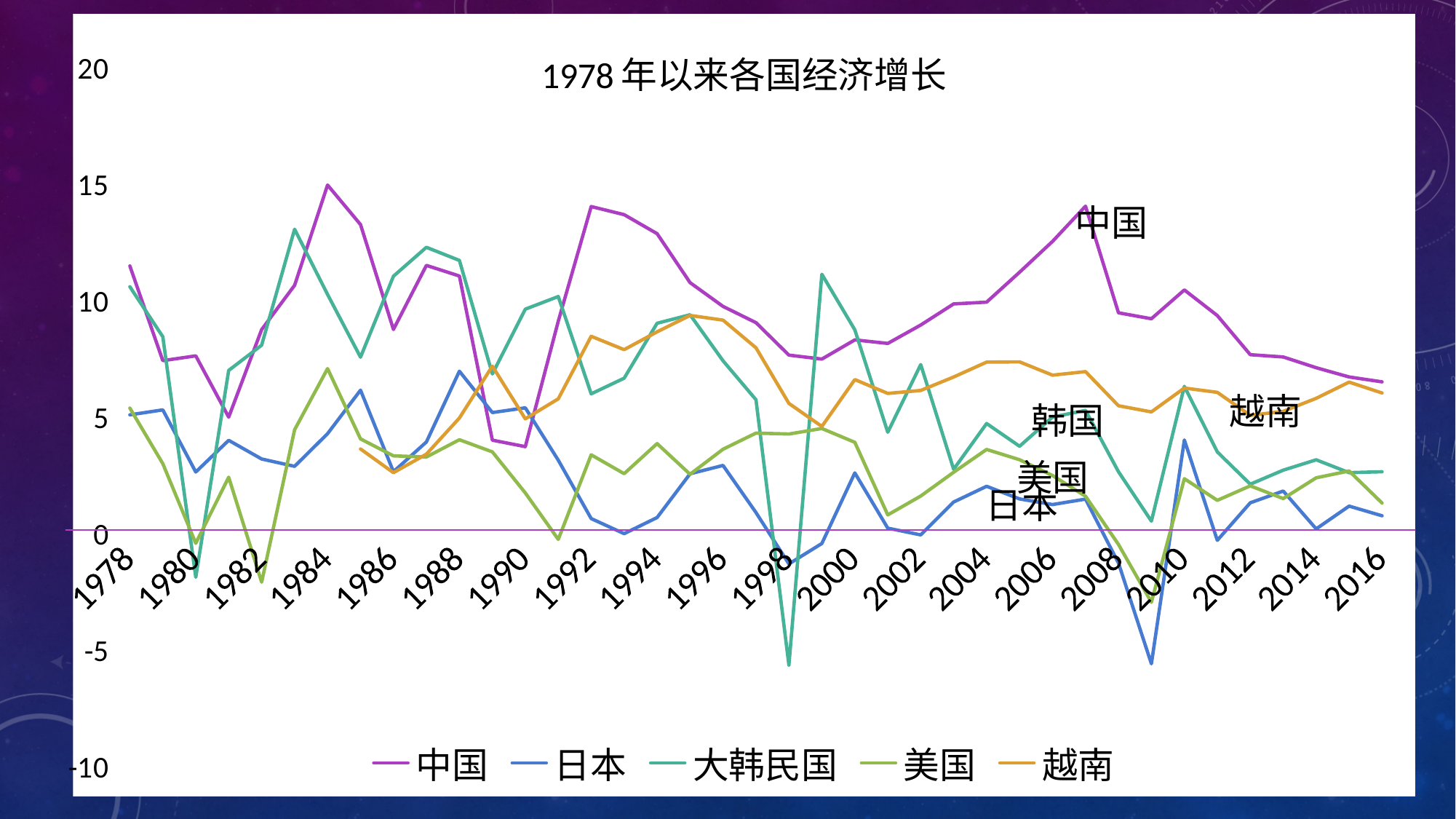

### Chart: 1978年以来各国经济增长

| Category | 中国 | 日本 | 大韩民国 | 美国 | 越南 |
|---|---|---|---|---|---|
| 1978 | 11.666644003289335 | 5.271941502937352 | 10.774491371006121 | 5.561684928944601 | None |
| 1979 | 7.600000000000335 | 5.484041832446167 | 8.625632388782734 | 3.1756907501206086 | None |
| 1980 | 7.806691449814011 | 2.8175912075952994 | -1.7012765300758588 | -0.24459622520808466 | None |
| 1981 | 5.172413793103374 | 4.176843956042674 | 7.180510839235893 | 2.594470388231514 | None |
| 1982 | 8.934426229508404 | 3.3766082965112503 | 8.265021264616749 | -1.9108910680485565 | None |
| 1983 | 10.835214446952435 | 3.060738035654424 | 13.242063429148246 | 4.632457181204842 | None |
| 1984 | 15.139171758316422 | 4.463899015901788 | 10.44291111209634 | 7.259086959360587 | None |
| 1985 | 13.443396226415175 | 6.333356888725945 | 7.74964599933827 | 4.238737520839138 | 3.805855668263547 |
| 1986 | 8.939708939708765 | 2.8310766408339134 | 11.224086421602578 | 3.511614499092204 | 2.7892915751152287 |
| 1987 | 11.688931297709956 | 4.107427063788705 | 12.467266052988535 | 3.4617476918500785 | 3.583469632645375 |
| 1988 | 11.234515164459637 | 7.1466937073467705 | 11.904718610782794 | 4.203971979412984 | 5.135011671015647 |
| 1989 | 4.185867895545243 | 5.370152518949737 | 7.029710015812029 | 3.680524033047135 | 7.364512893153247 |
| 1990 | 3.9071138960561314 | 5.572398299501529 | 9.811229683508628 | 1.9193702974254876 | 5.100918140390462 |
| 1991 | 9.294075913444487 | 3.3243407748179834 | 10.353951355138193 | -0.07408453071239762 | 5.960843931752848 |
| 1992 | 14.216163583252126 | 0.8190298588079798 | 6.17550568651626 | 3.5553961476675795 | 8.646047459558588 |
| 1993 | 13.86757601591367 | 0.1710627196513741 | 6.846743917032143 | 2.7458567189227523 | 8.072730657115684 |
| 1994 | 13.052158722236527 | 0.8635782437481367 | 9.206141515013158 | 4.037643424864811 | 8.83898095240123 |
| 1995 | 10.949227373068425 | 2.7421638274952613 | 9.57060413215936 | 2.7189757887819326 | 9.540480174901077 |
| 1996 | 9.928372463191025 | 3.0999299474164985 | 7.594509089300502 | 3.7958812294258735 | 9.340017495991319 |
| 1997 | 9.230769230769084 | 1.076511705309997 | 5.9221854644983125 | 4.487026493167306 | 8.152084143294871 |
| 1998 | 7.837613918807278 | -1.1287563833684828 | -5.471219258285203 | 4.44991096328404 | 5.7644554639502985 |
| 1999 | 7.667486170866368 | -0.25197630871674903 | 11.30862149362575 | 4.685199608398662 | 4.773586880572452 |
| 2000 | 8.491508491508341 | 2.7795425455018403 | 8.924426034202668 | 4.092176448810662 | 6.787316408221969 |
| 2001 | 8.33991054985566 | 0.4062494450046472 | 4.525306763601051 | 0.9759818339321242 | 6.192893311812298 |
| 2002 | 9.130645944633372 | 0.11810078407319224 | 7.43243361369808 | 1.7861276874555188 | 6.320820987710491 |
| 2003 | 10.035603026256766 | 1.5282420228924565 | 2.9332179018593934 | 2.8067759564809336 | 6.899063491742325 |
| 2004 | 10.111223458038737 | 2.2047303246399537 | 4.899840450457134 | 3.7857428496944436 | 7.536410611820571 |
| 2005 | 11.395775941230383 | 1.6627527682900478 | 3.92367739233066 | 3.345216063348772 | 7.547247727228097 |
| 2006 | 12.71947902069084 | 1.4199843921401936 | 5.1761538182653055 | 2.666625826122001 | 6.97795481183347 |
| 2007 | 14.231388035688 | 1.6542829047563288 | 5.463396393193193 | 1.7785702396528933 | 7.129504483963231 |
| 2008 | 9.654289372599266 | -1.0934790037328384 | 2.8292231734122026 | -0.2916214586939532 | 5.661771208024319 |
| 2009 | 9.39981317141536 | -5.4171197423939645 | 0.7075099464184404 | -2.7755295741680754 | 5.397897542766756 |
| 2010 | 10.636140463229765 | 4.192289081626697 | 6.49679358555511 | 2.5319206161631485 | 6.423238217174969 |
| 2011 | 9.5364430080555 | -0.11542133971575197 | 3.681688569107294 | 1.601454672471391 | 6.240302748875266 |
| 2012 | 7.856262110269526 | 1.4950895859379187 | 2.29239784625679 | 2.224030853857144 | 5.247367156048696 |
| 2013 | 7.757635146170244 | 2.0002678411019588 | 2.89620493507104 | 1.6773315299245297 | 5.421882991307129 |
| 2014 | 7.297665959381547 | 0.37471947633763136 | 3.3414477612999605 | 2.5691935941892723 | 5.983654636978514 |
| 2015 | 6.900204816724369 | 1.3538231139799848 | 2.7902361671466167 | 2.861587025272371 | 6.679288788914278 |
| 2016 | 6.689349894291794 | 0.9381938864496249 | 2.82772231002933 | 1.4852791931914595 | 6.210811667899918 |
#
中国
韩国
日本